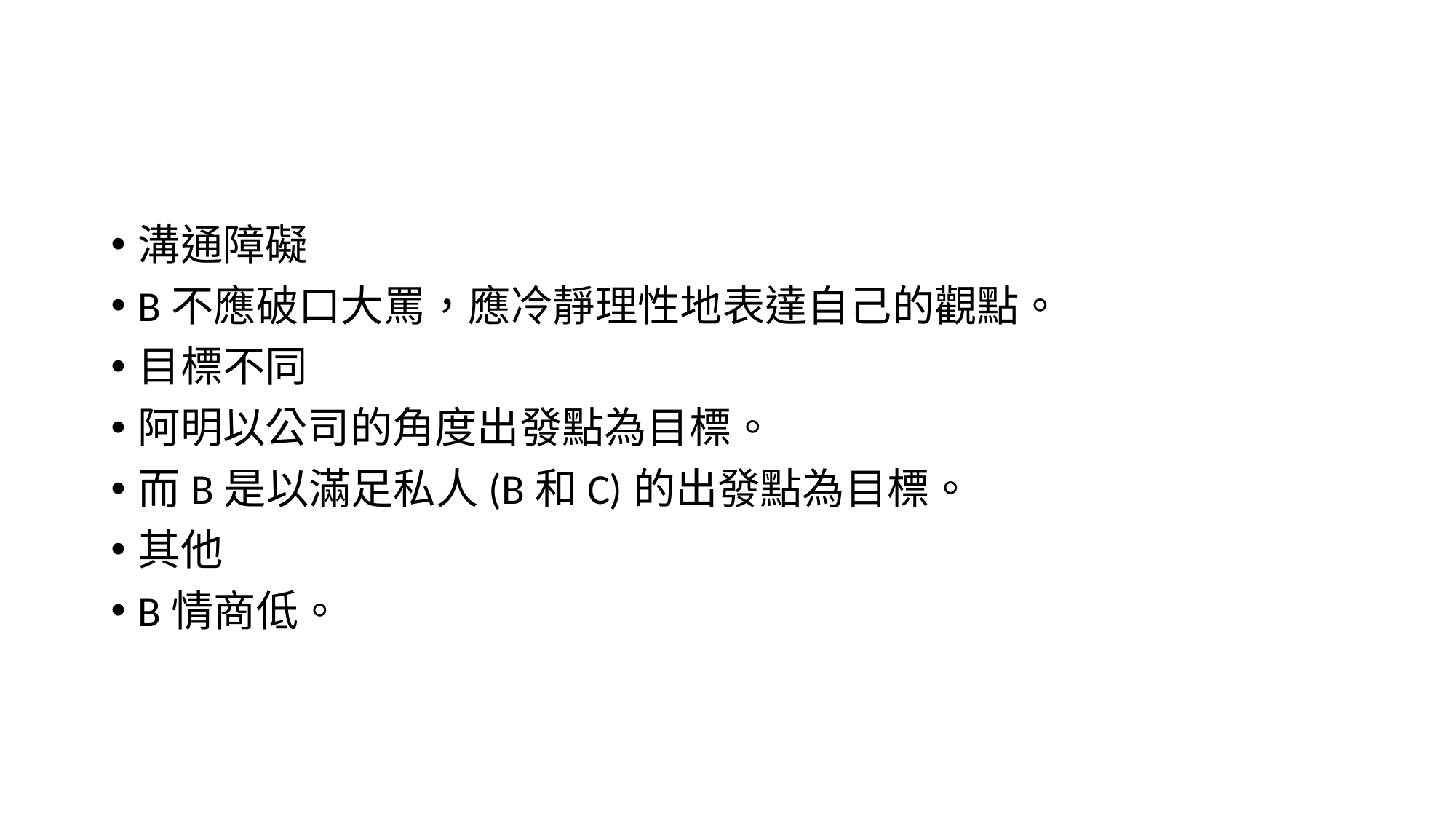

#
溝通障礙
B不應破口大罵，應冷靜理性地表達自己的觀點。
目標不同
阿明以公司的角度出發點為目標。
而B是以滿足私人(B和C)的出發點為目標。
其他
B情商低。